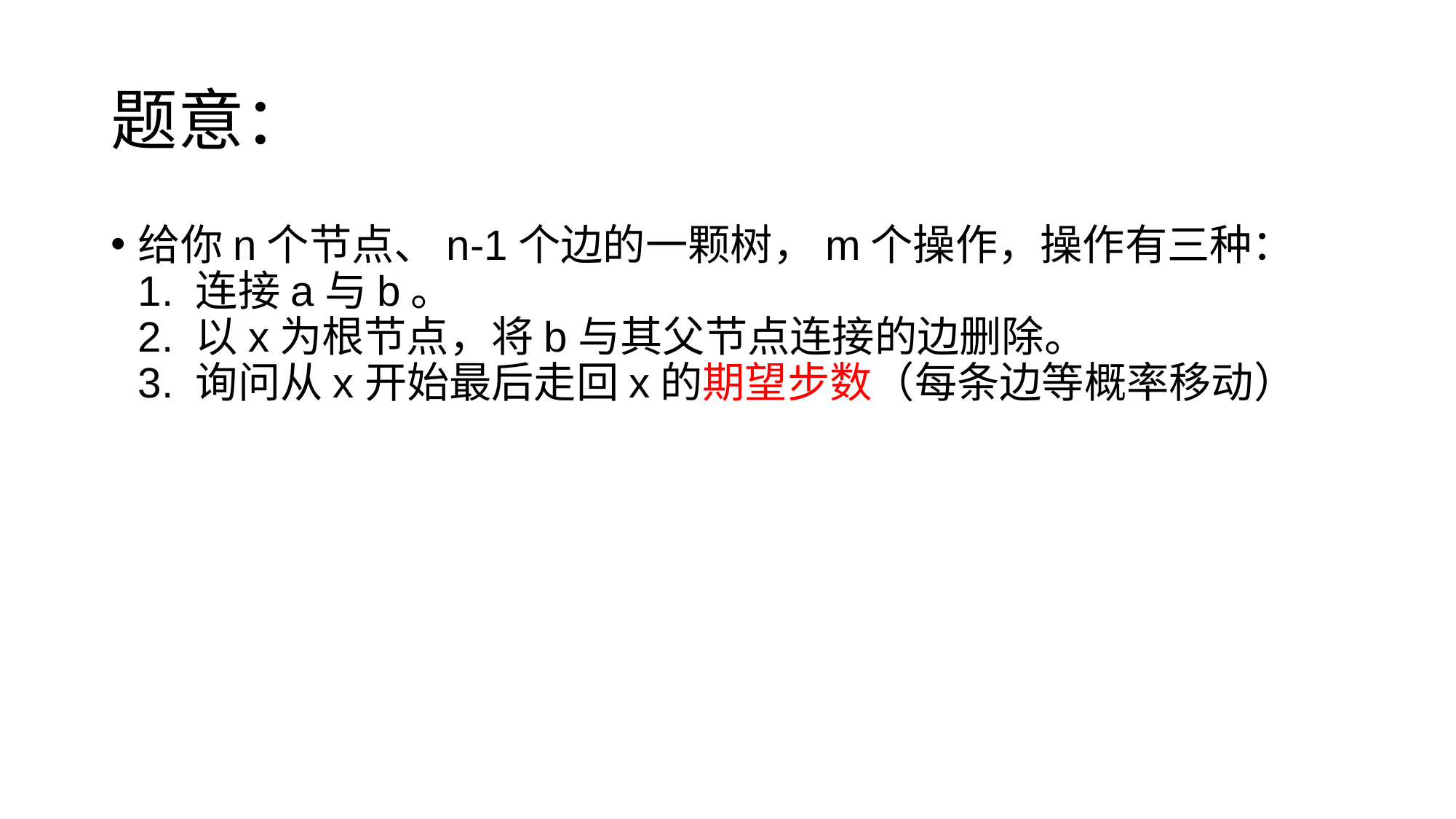

# 题意：
给你n个节点、n-1个边的一颗树，m个操作，操作有三种： 
1. 连接a与b。 
2. 以x为根节点，将b与其父节点连接的边删除。 
3. 询问从x开始最后走回x的期望步数（每条边等概率移动）